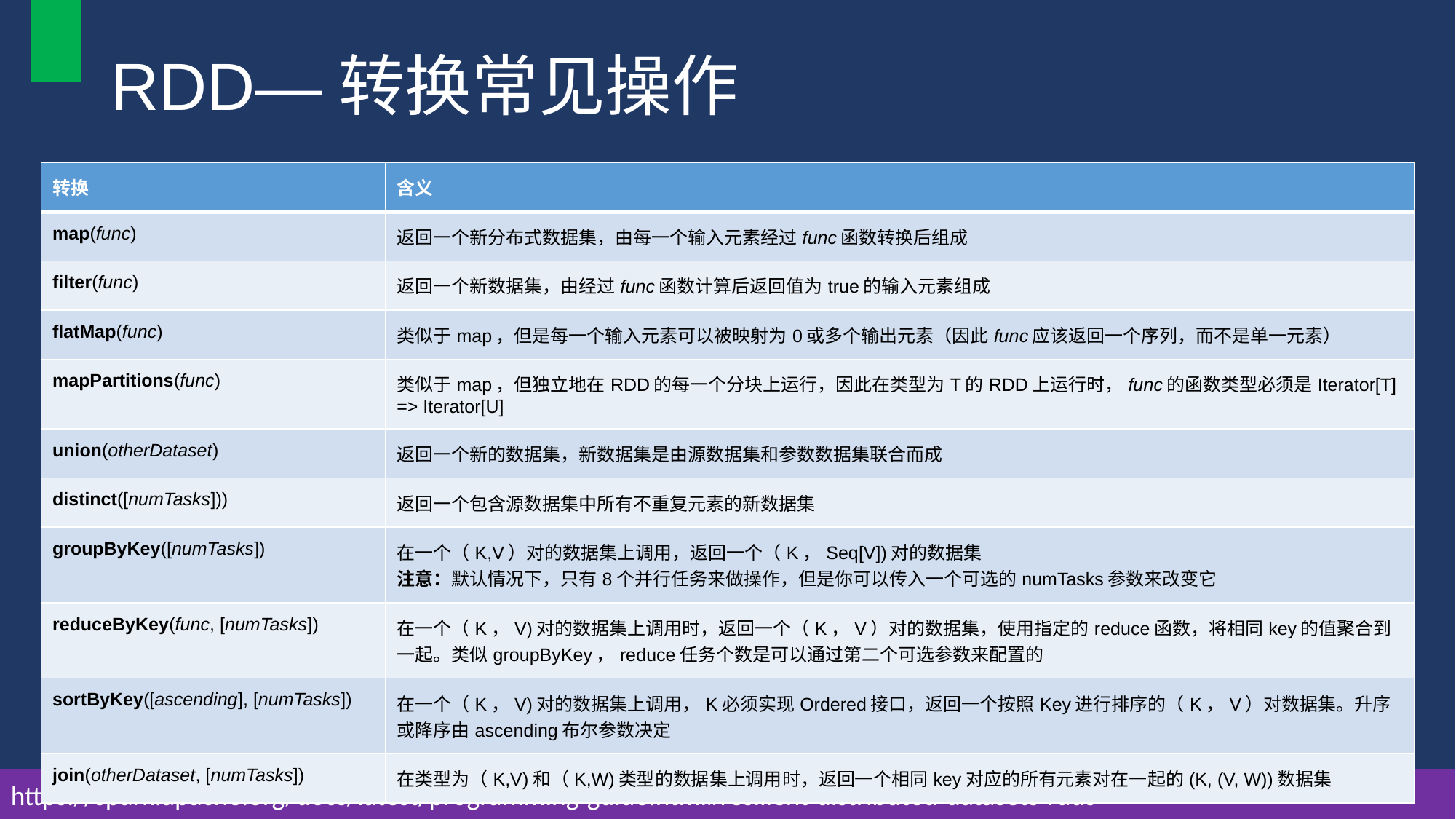

# RDD—转换常见操作

| 转换 | 含义 |
| --- | --- |
| map(func) | 返回一个新分布式数据集，由每一个输入元素经过func函数转换后组成 |
| filter(func) | 返回一个新数据集，由经过func函数计算后返回值为true的输入元素组成 |
| flatMap(func) | 类似于map，但是每一个输入元素可以被映射为0或多个输出元素（因此func应该返回一个序列，而不是单一元素） |
| mapPartitions(func) | 类似于map，但独立地在RDD的每一个分块上运行，因此在类型为T的RDD上运行时，func的函数类型必须是Iterator[T] => Iterator[U] |
| union(otherDataset) | 返回一个新的数据集，新数据集是由源数据集和参数数据集联合而成 |
| distinct([numTasks])) | 返回一个包含源数据集中所有不重复元素的新数据集 |
| groupByKey([numTasks]) | 在一个（K,V）对的数据集上调用，返回一个（K，Seq[V])对的数据集 注意：默认情况下，只有8个并行任务来做操作，但是你可以传入一个可选的numTasks参数来改变它 |
| reduceByKey(func, [numTasks]) | 在一个（K，V)对的数据集上调用时，返回一个（K，V）对的数据集，使用指定的reduce函数，将相同key的值聚合到一起。类似groupByKey，reduce任务个数是可以通过第二个可选参数来配置的 |
| sortByKey([ascending], [numTasks]) | 在一个（K，V)对的数据集上调用，K必须实现Ordered接口，返回一个按照Key进行排序的（K，V）对数据集。升序或降序由ascending布尔参数决定 |
| join(otherDataset, [numTasks]) | 在类型为（K,V)和（K,W)类型的数据集上调用时，返回一个相同key对应的所有元素对在一起的(K, (V, W))数据集 |
https://spark.apache.org/docs/latest/programming-guide.html#resilient-distributed-datasets-rdds